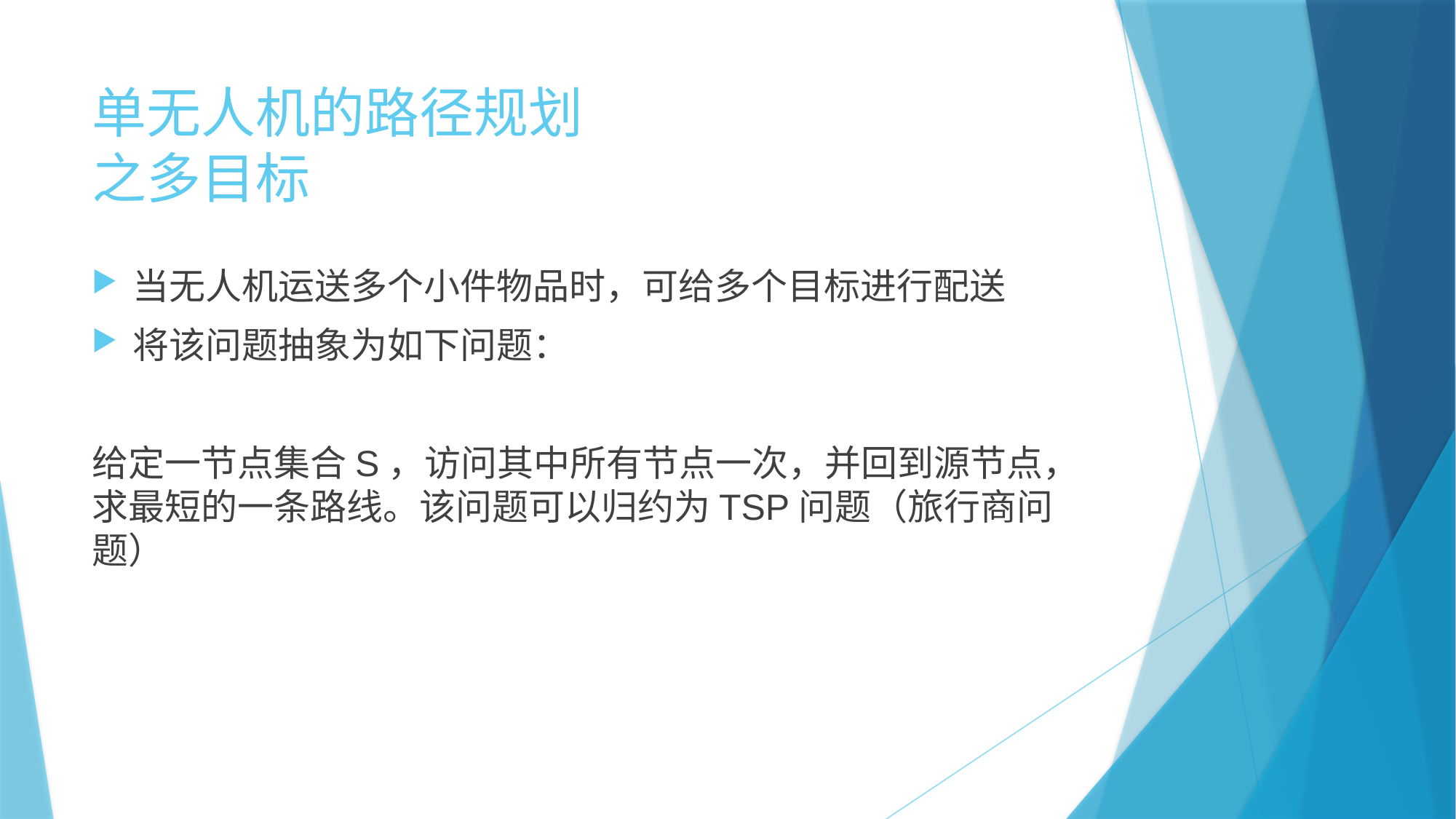

# 单无人机的路径规划 之多目标
当无人机运送多个小件物品时，可给多个目标进行配送
将该问题抽象为如下问题：

给定一节点集合S，访问其中所有节点一次，并回到源节点，求最短的一条路线。该问题可以归约为TSP问题（旅行商问题）